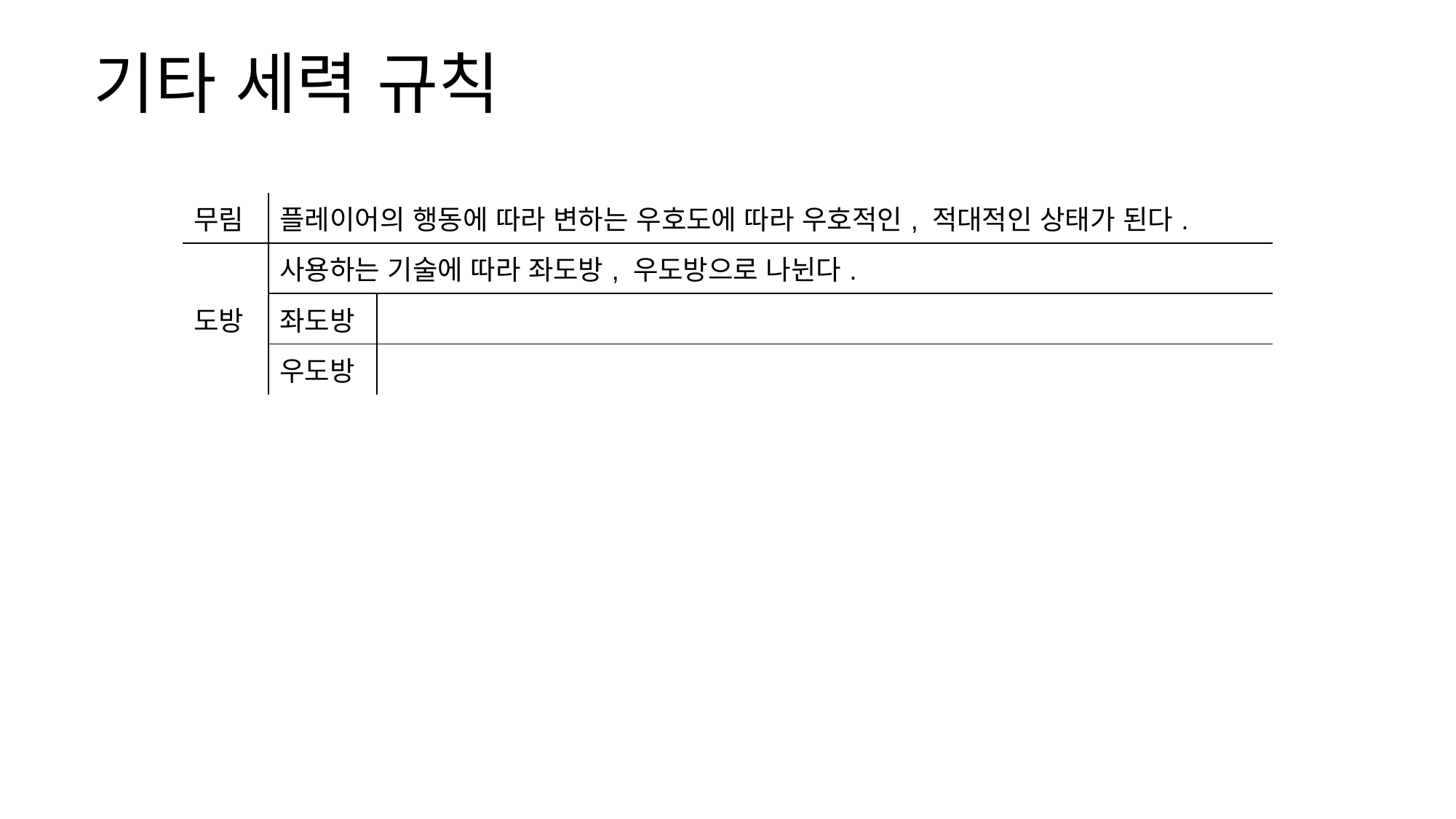

기타 세력 규칙
| 무림 | 플레이어의 행동에 따라 변하는 우호도에 따라 우호적인, 적대적인 상태가 된다. |  |
| --- | --- | --- |
| 도방 | 사용하는 기술에 따라 좌도방, 우도방으로 나뉜다. |  |
|  | 좌도방 |  |
|  | 우도방 |  |